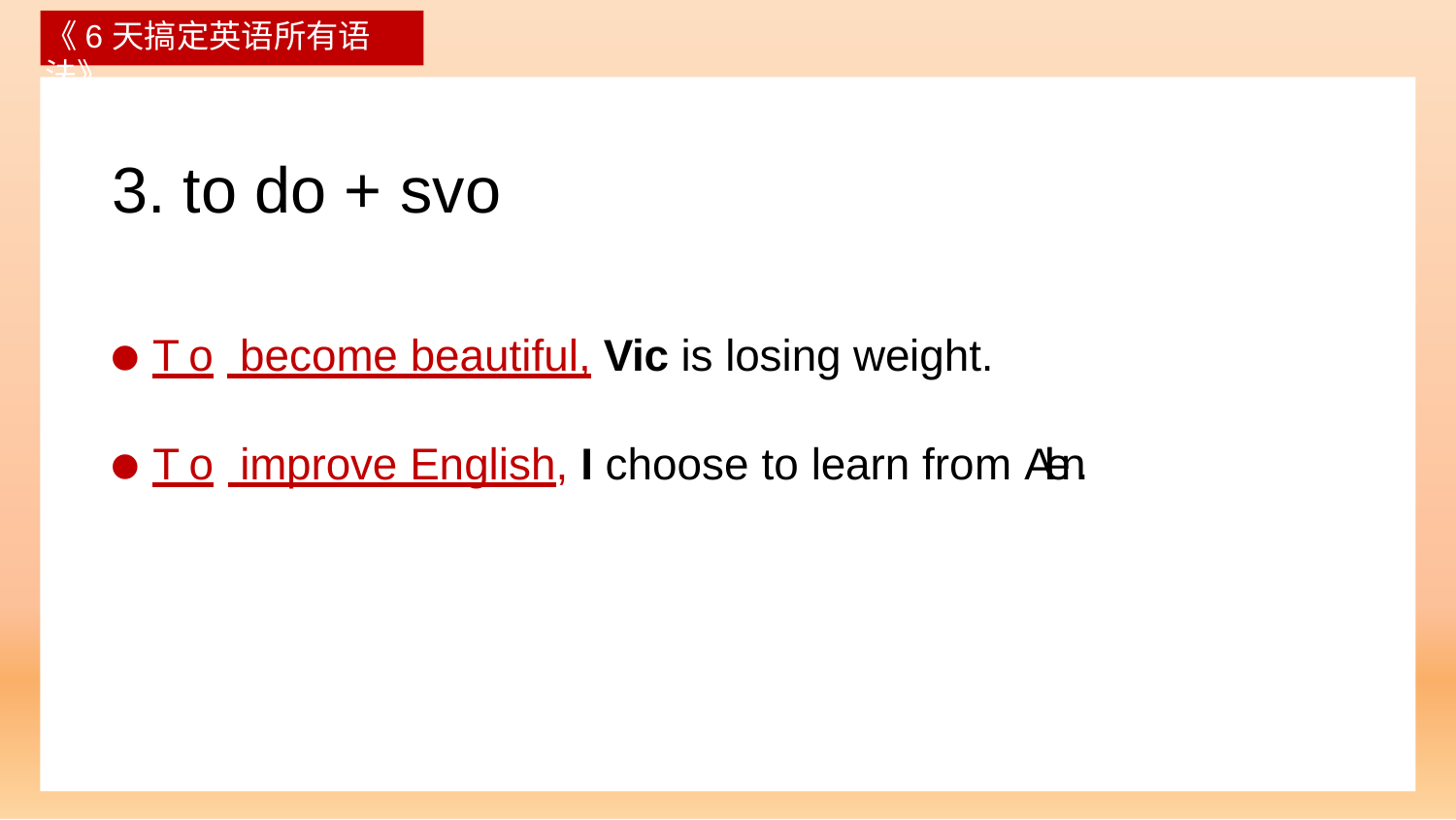

《6天搞定英语所有语法》
# 3. to do + svo
⚫To become beautiful, Vic is losing weight.

⚫To improve English, I choose to learn from Allen.